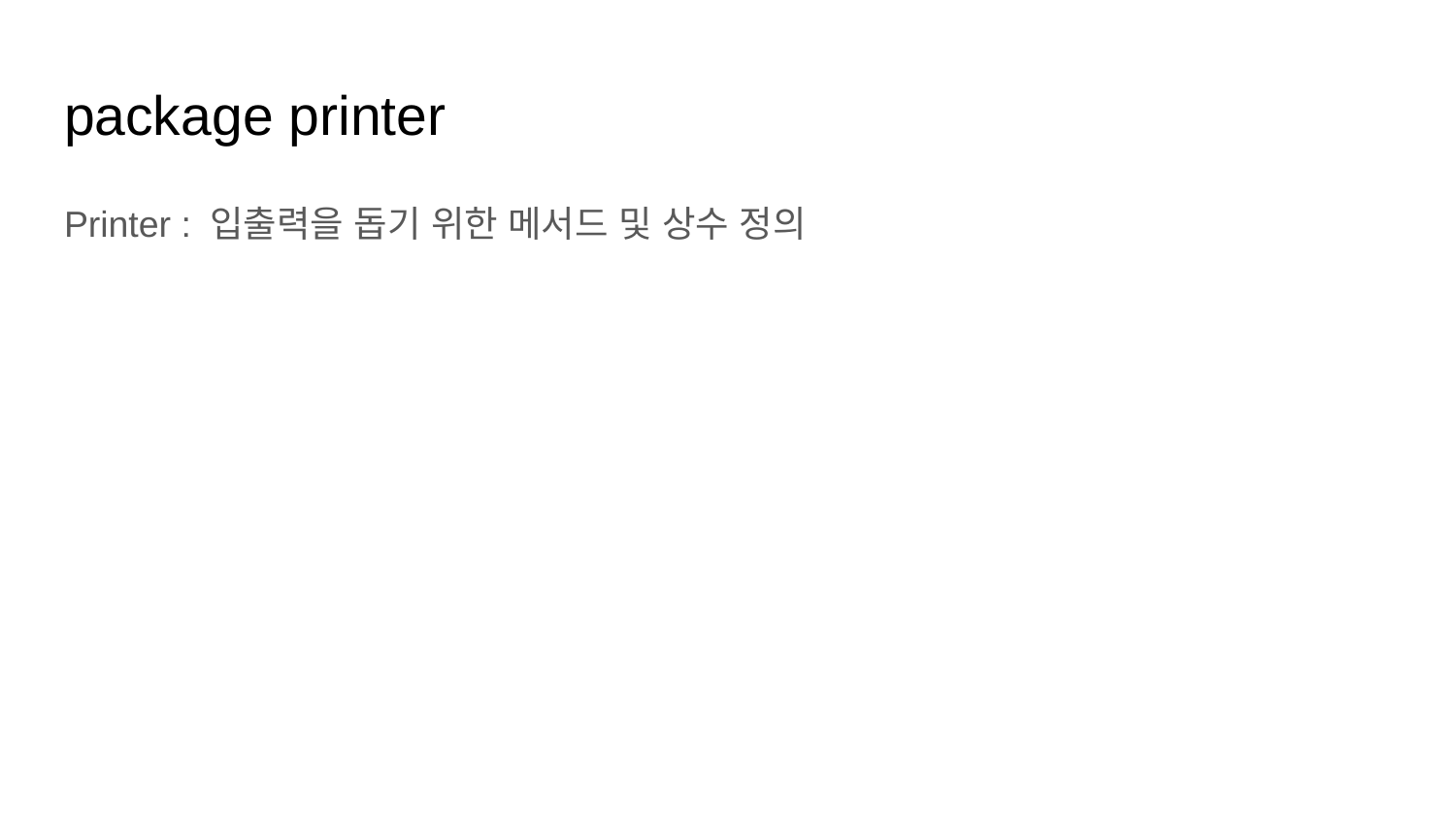

# package printer
Printer : 입출력을 돕기 위한 메서드 및 상수 정의